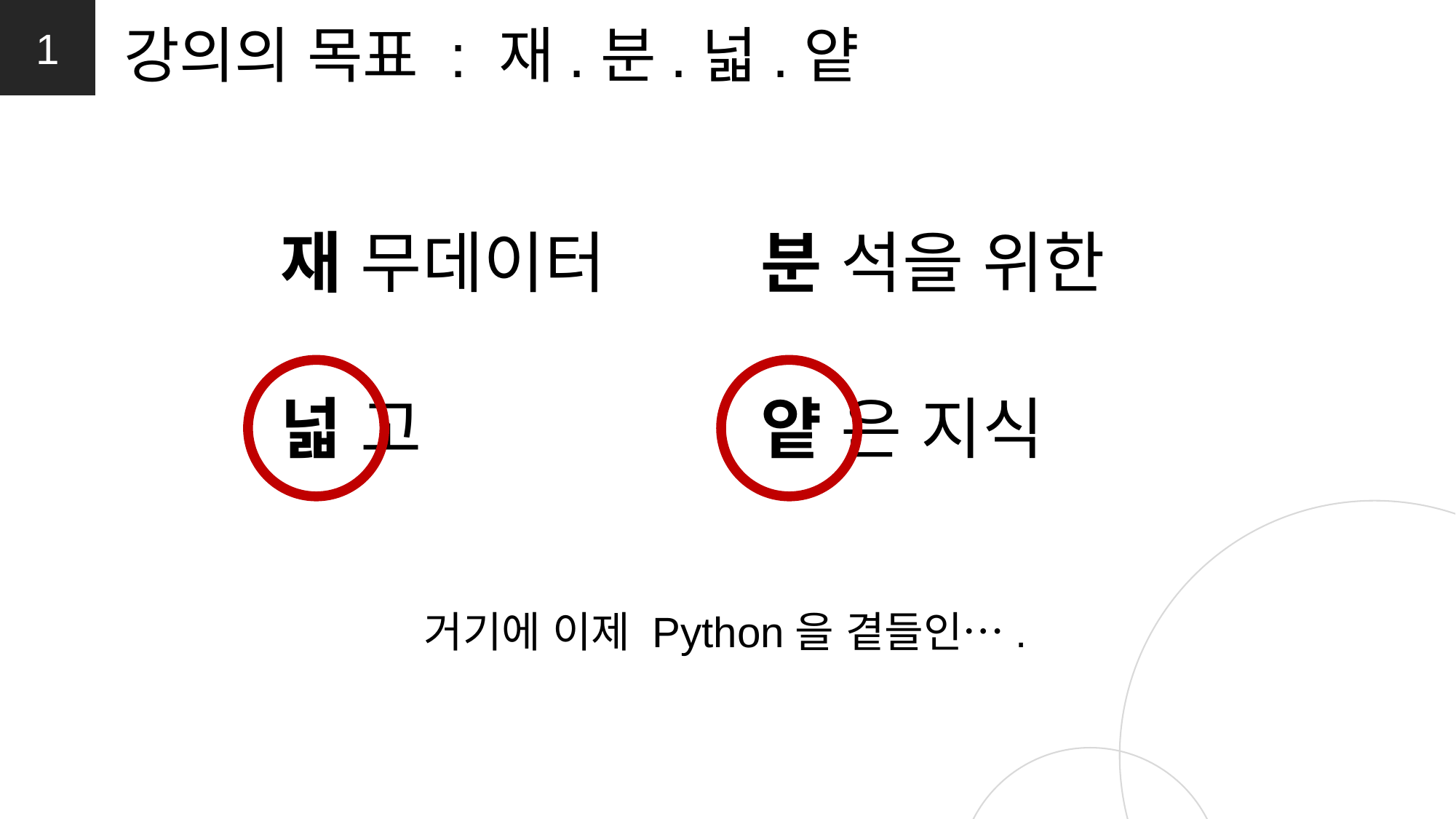

1
강의의 목표 : 재.분.넓.얕
재 무데이터
분 석을 위한

넓 고
얕 은 지식
거기에 이제 Python을 곁들인….